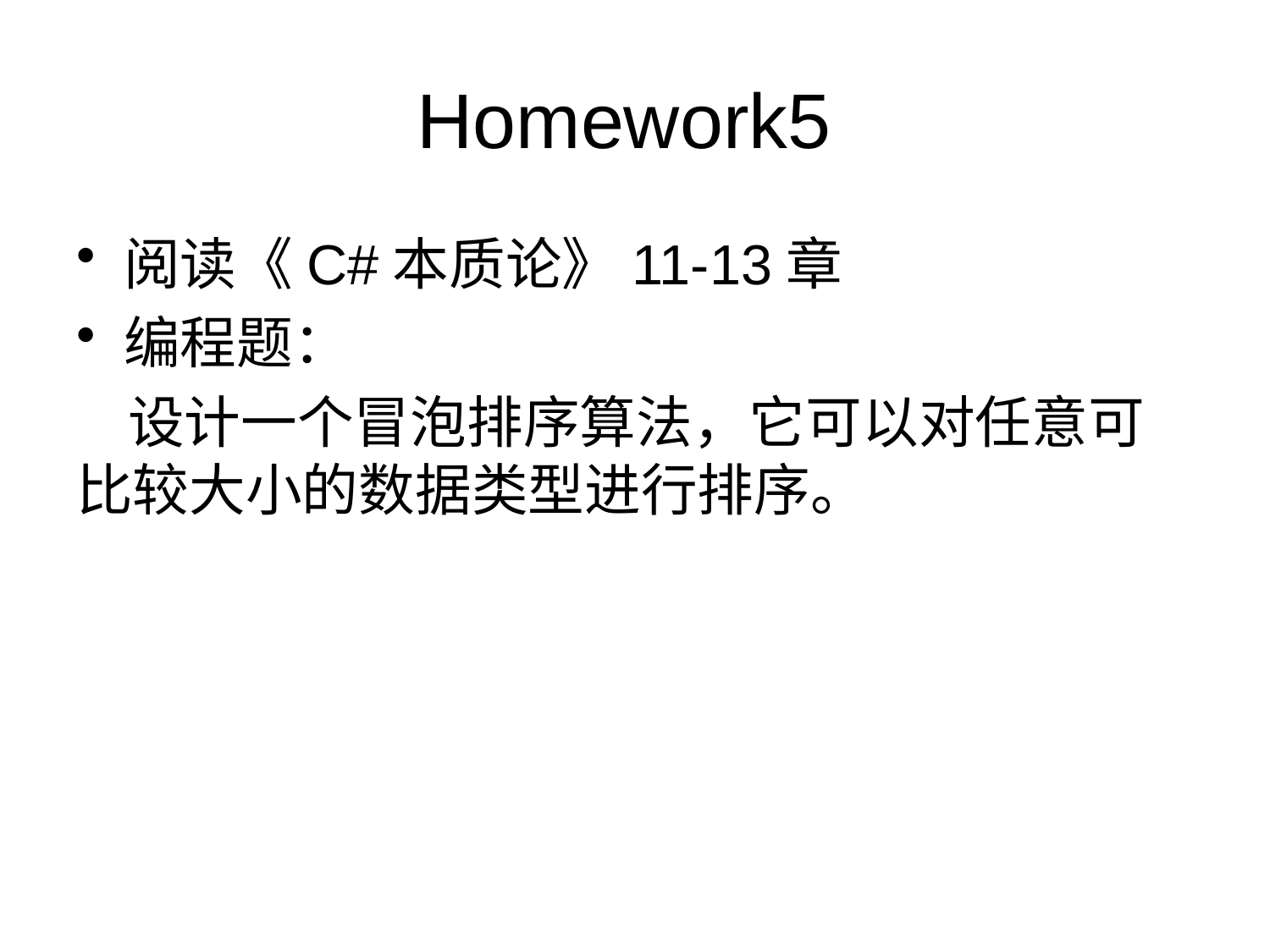

# Homework5
阅读《C#本质论》11-13章
编程题：
   设计一个冒泡排序算法，它可以对任意可比较大小的数据类型进行排序。